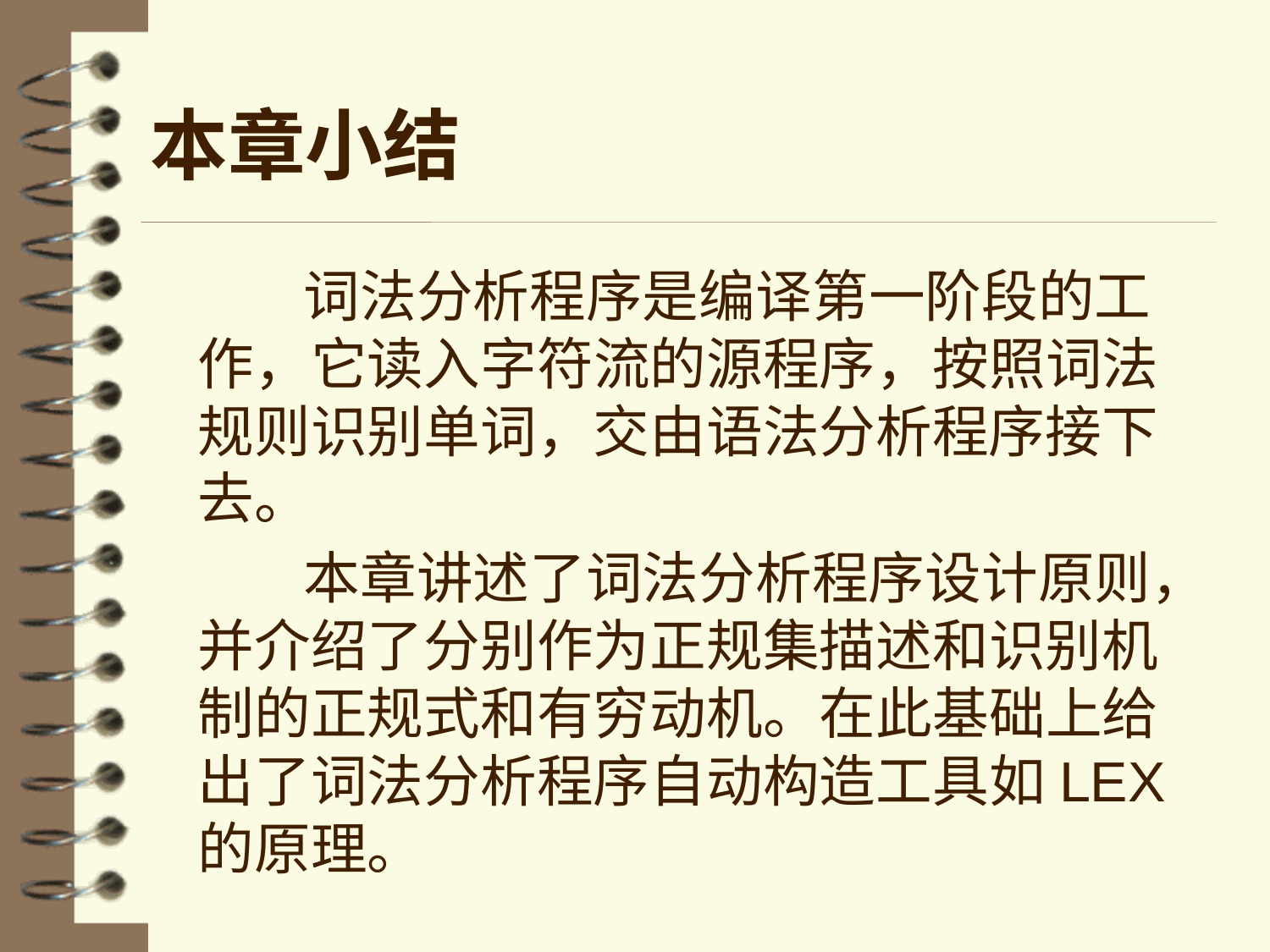

# 本章小结
           词法分析程序是编译第一阶段的工作，它读入字符流的源程序，按照词法规则识别单词，交由语法分析程序接下去。
           本章讲述了词法分析程序设计原则，并介绍了分别作为正规集描述和识别机制的正规式和有穷动机。在此基础上给出了词法分析程序自动构造工具如LEX的原理。